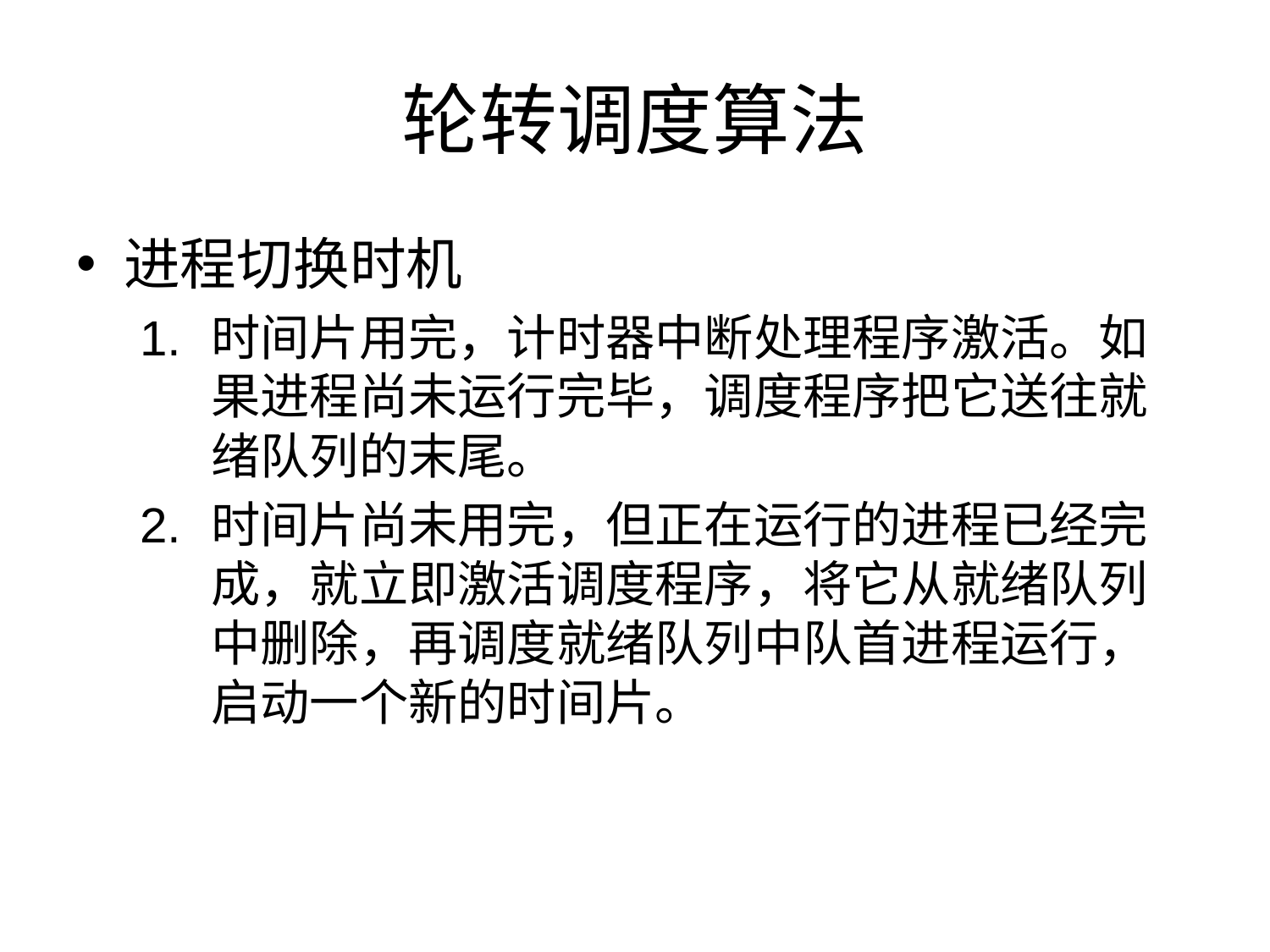

# 轮转调度算法
进程切换时机
时间片用完，计时器中断处理程序激活。如果进程尚未运行完毕，调度程序把它送往就绪队列的末尾。
时间片尚未用完，但正在运行的进程已经完成，就立即激活调度程序，将它从就绪队列中删除，再调度就绪队列中队首进程运行，启动一个新的时间片。